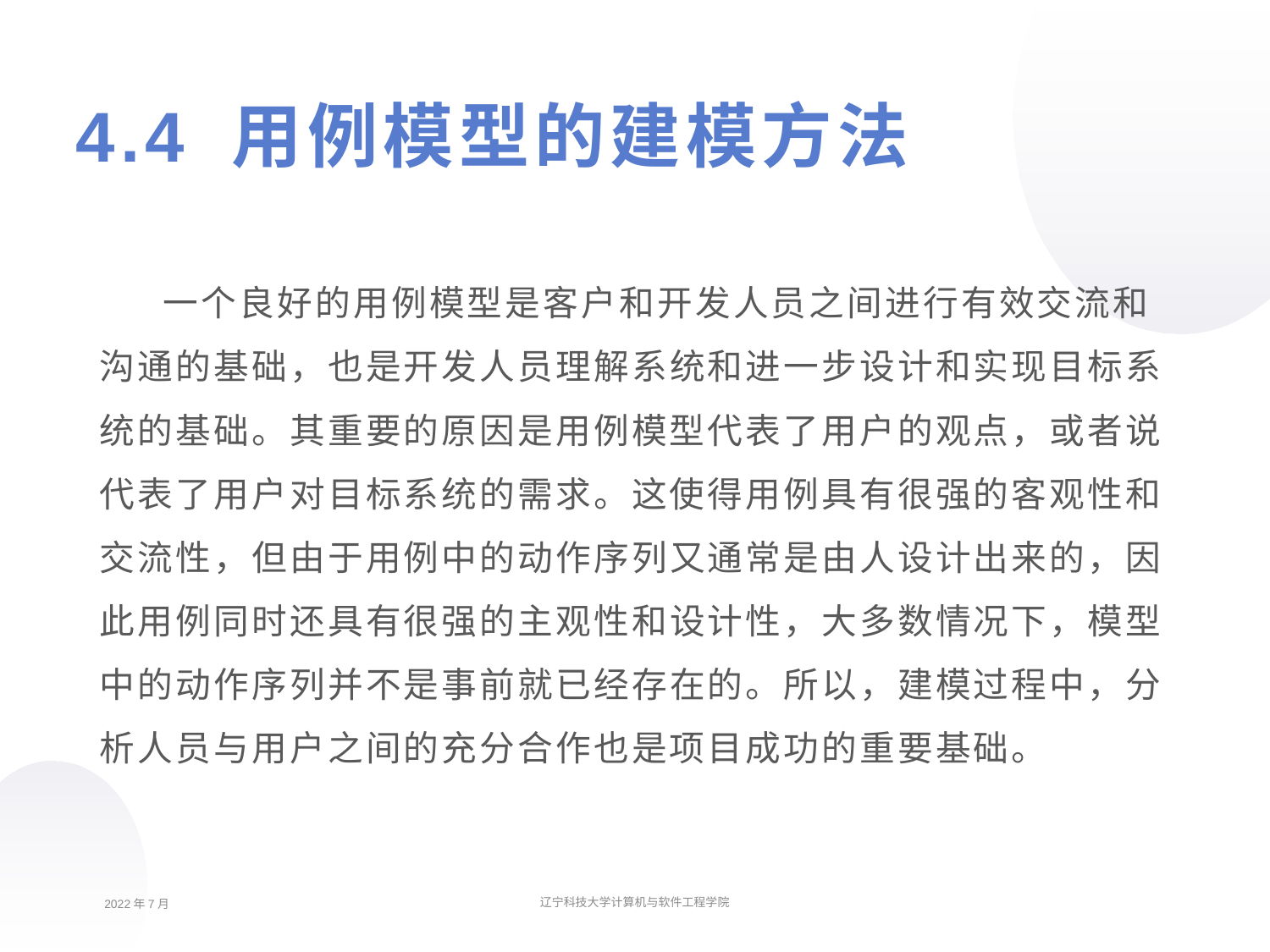

4.4 用例模型的建模方法
一个良好的用例模型是客户和开发人员之间进行有效交流和沟通的基础，也是开发人员理解系统和进一步设计和实现目标系统的基础。其重要的原因是用例模型代表了用户的观点，或者说代表了用户对目标系统的需求。这使得用例具有很强的客观性和交流性，但由于用例中的动作序列又通常是由人设计出来的，因此用例同时还具有很强的主观性和设计性，大多数情况下，模型中的动作序列并不是事前就已经存在的。所以，建模过程中，分析人员与用户之间的充分合作也是项目成功的重要基础。

2022年7月
辽宁科技大学计算机与软件工程学院
69